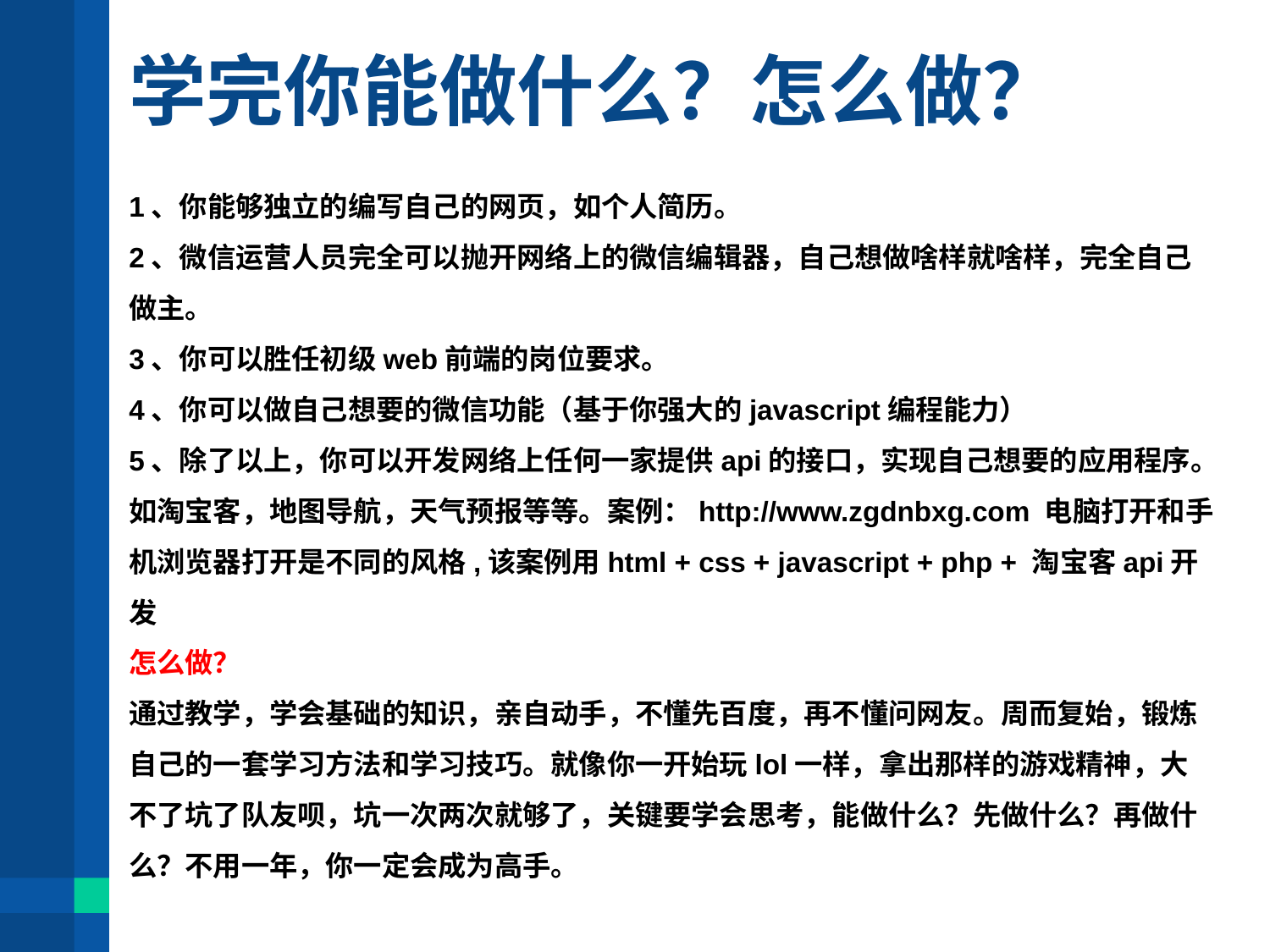

# 学完你能做什么？怎么做？
1、你能够独立的编写自己的网页，如个人简历。
2、微信运营人员完全可以抛开网络上的微信编辑器，自己想做啥样就啥样，完全自己做主。
3、你可以胜任初级web前端的岗位要求。
4、你可以做自己想要的微信功能（基于你强大的javascript编程能力）
5、除了以上，你可以开发网络上任何一家提供api的接口，实现自己想要的应用程序。如淘宝客，地图导航，天气预报等等。案例：http://www.zgdnbxg.com 电脑打开和手机浏览器打开是不同的风格,该案例用html + css + javascript + php + 淘宝客api开发
怎么做？
通过教学，学会基础的知识，亲自动手，不懂先百度，再不懂问网友。周而复始，锻炼自己的一套学习方法和学习技巧。就像你一开始玩lol一样，拿出那样的游戏精神，大不了坑了队友呗，坑一次两次就够了，关键要学会思考，能做什么？先做什么？再做什么？不用一年，你一定会成为高手。

网络视频的合理利用
优酷视频：电脑打开优酷视频，搜索关键字“html基础教程”选择适合自己的视频观看。